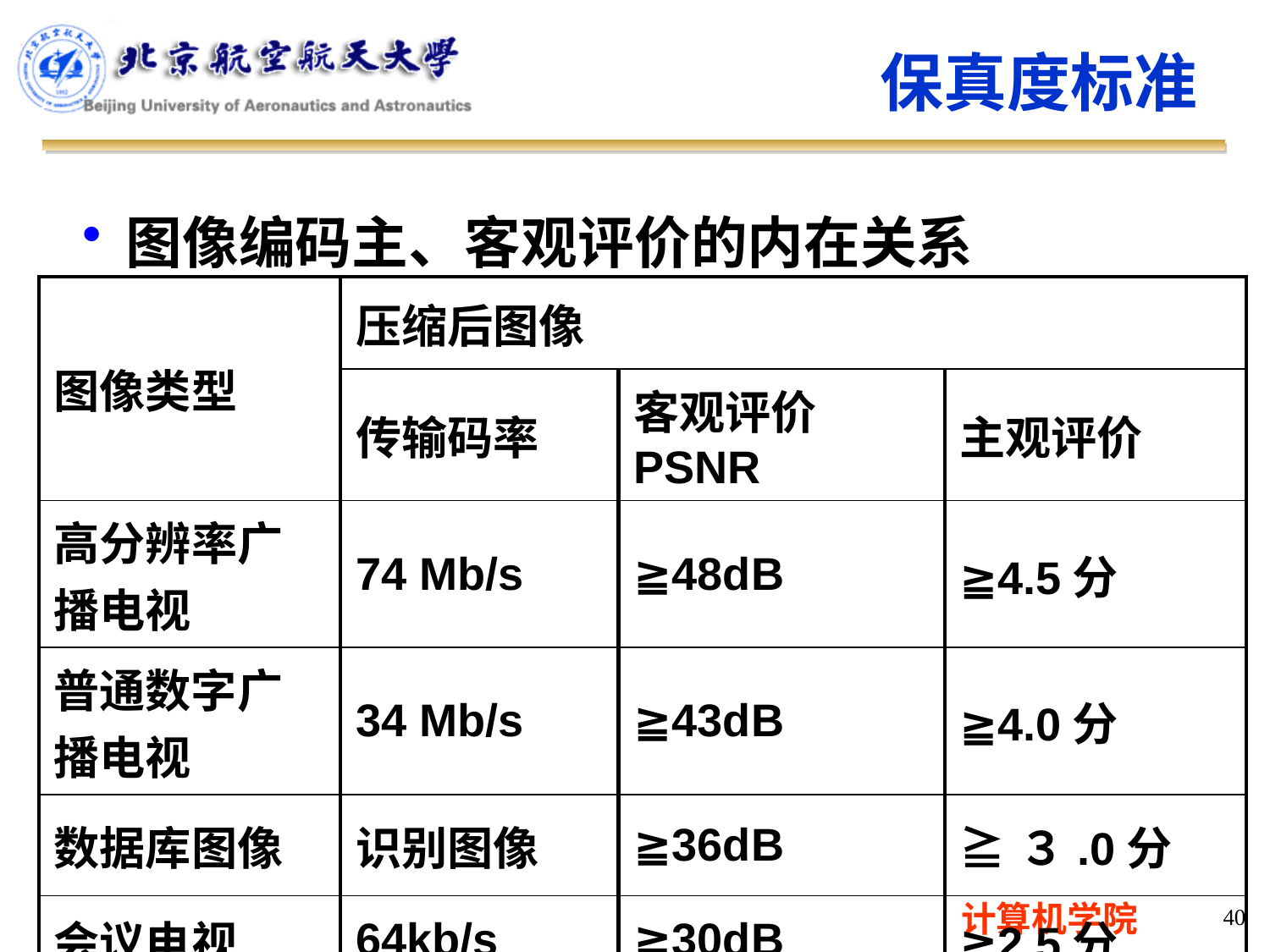

保真度标准

图像编码主、客观评价的内在关系

| 图像类型 | 压缩后图像 |  |  |
| --- | --- | --- | --- |
|  | 传输码率 | 客观评价PSNR | 主观评价 |
| 高分辨率广播电视 | 74 Mb/s | ≧48dB | ≧4.5分 |
| 普通数字广播电视 | 34 Mb/s | ≧43dB | ≧4.0分 |
| 数据库图像 | 识别图像 | ≧36dB | ≧３.0分 |
| 会议电视 | 64kb/s | ≧30dB | ≧2.5分 |
40